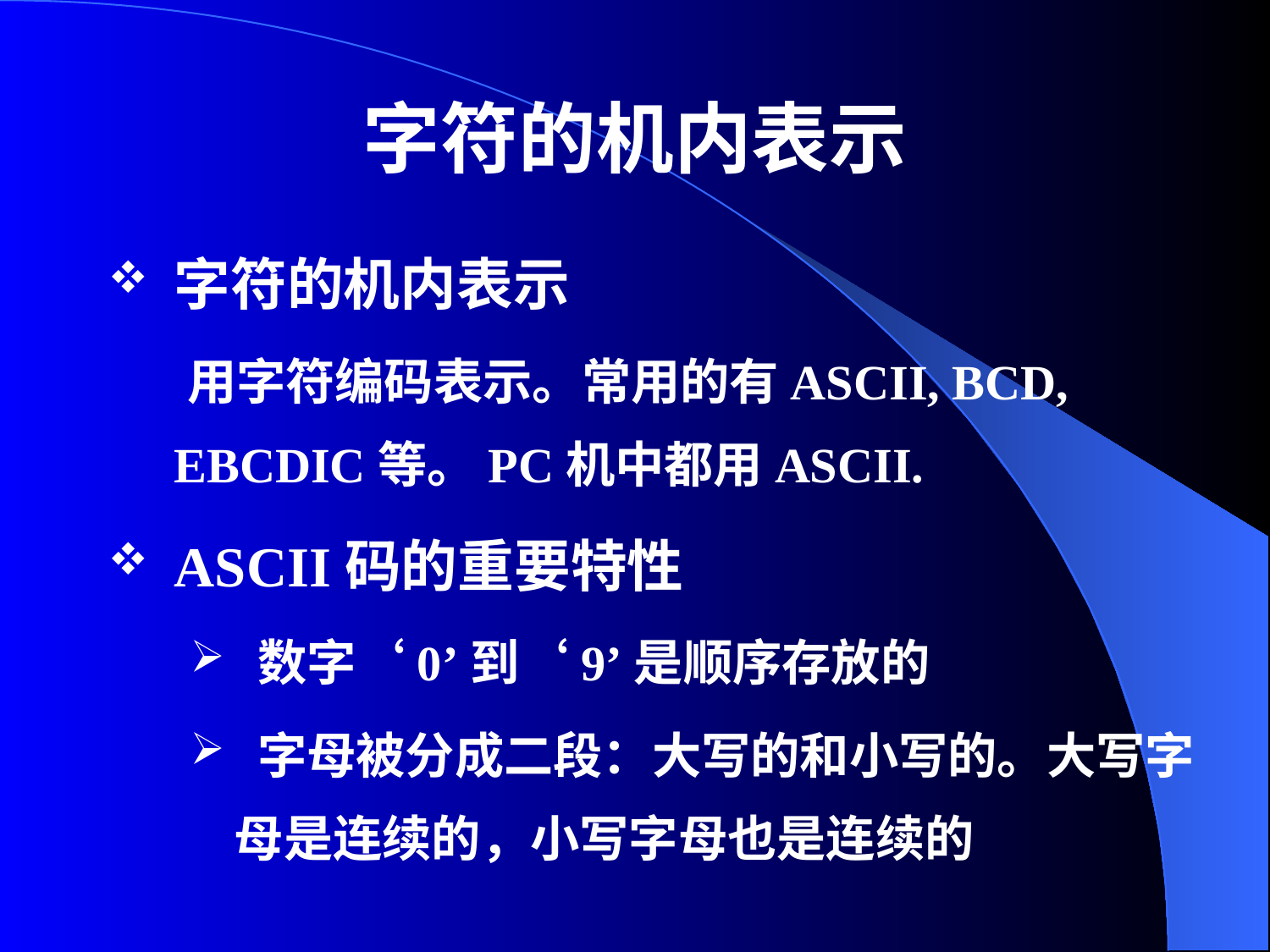

# 字符的机内表示
字符的机内表示
      用字符编码表示。常用的有ASCII, BCD, EBCDIC等。PC机中都用ASCII.
ASCII码的重要特性
 数字‘0’到‘9’是顺序存放的
 字母被分成二段：大写的和小写的。大写字母是连续的，小写字母也是连续的